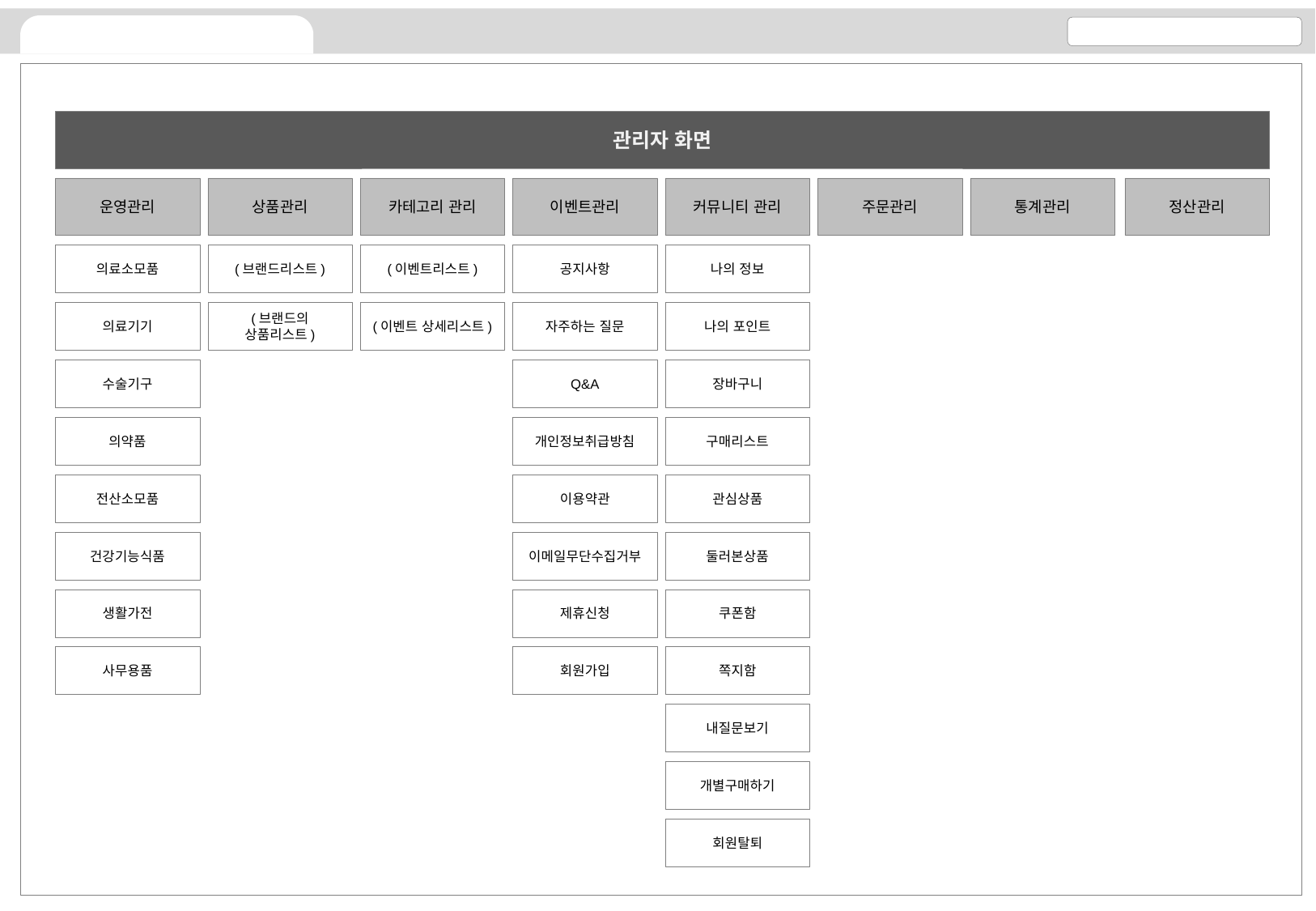

관리자 화면
운영관리
상품관리
카테고리 관리
이벤트관리
커뮤니티 관리
주문관리
통계관리
정산관리
의료소모품
(브랜드리스트)
(이벤트리스트)
공지사항
나의 정보
의료기기
(브랜드의 상품리스트)
(이벤트 상세리스트)
자주하는 질문
나의 포인트
수술기구
Q&A
장바구니
의약품
개인정보취급방침
구매리스트
전산소모품
이용약관
관심상품
건강기능식품
이메일무단수집거부
둘러본상품
생활가전
제휴신청
쿠폰함
사무용품
회원가입
쪽지함
내질문보기
개별구매하기
회원탈퇴